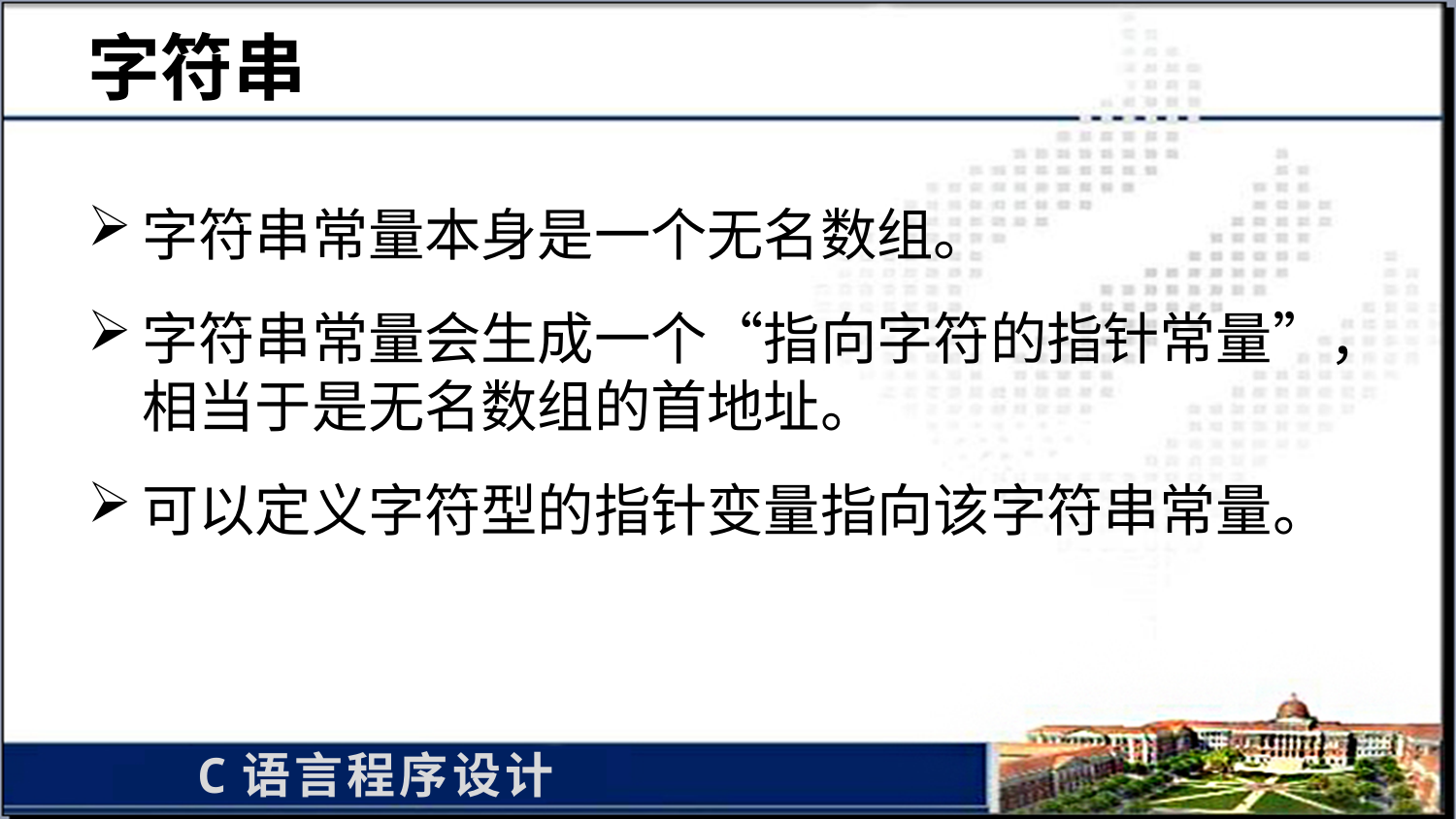

# 字符串
字符串常量本身是一个无名数组。
字符串常量会生成一个“指向字符的指针常量”，相当于是无名数组的首地址。
可以定义字符型的指针变量指向该字符串常量。